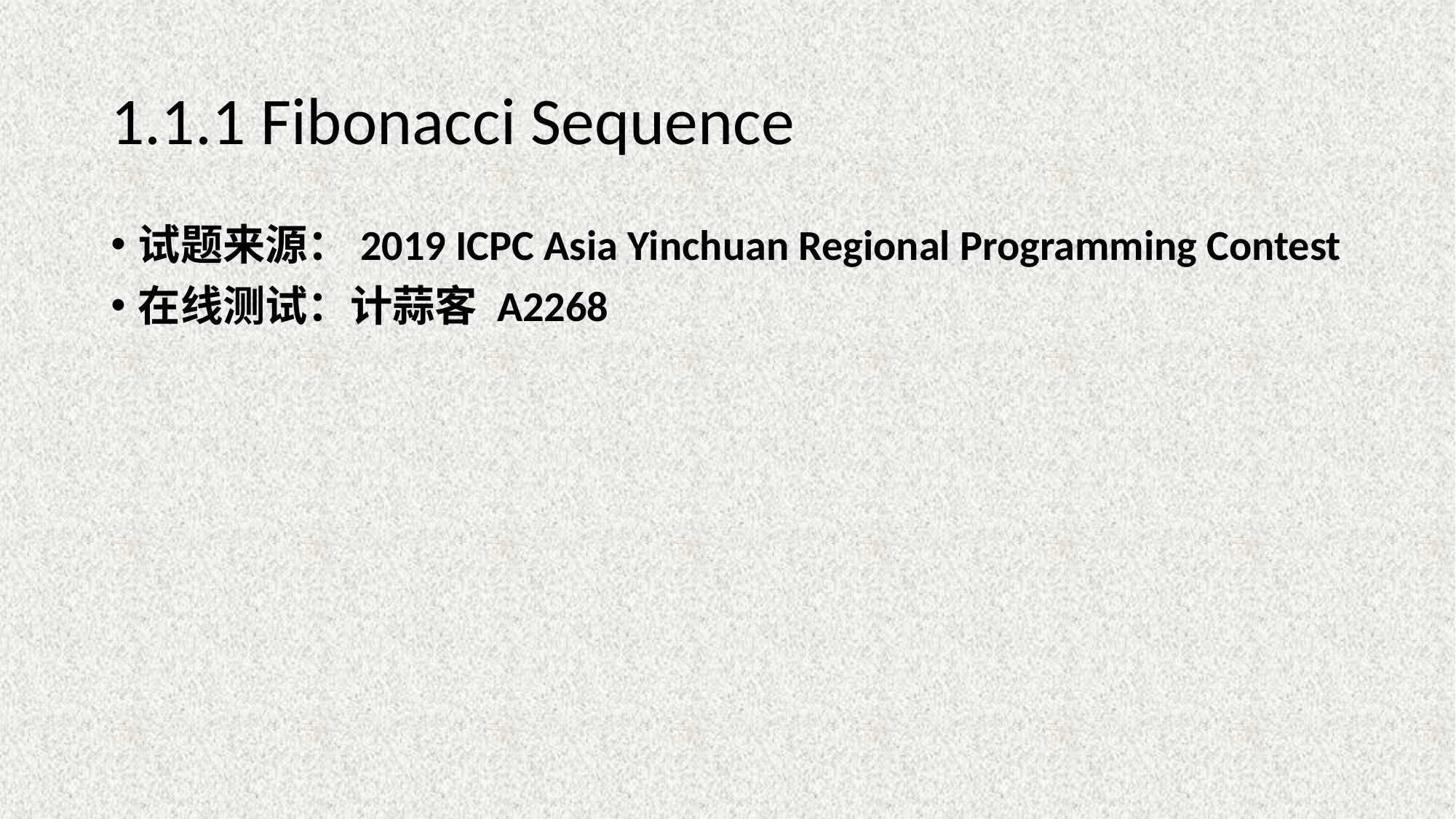

# 1.1.1 Fibonacci Sequence
试题来源：2019 ICPC Asia Yinchuan Regional Programming Contest
在线测试：计蒜客 A2268